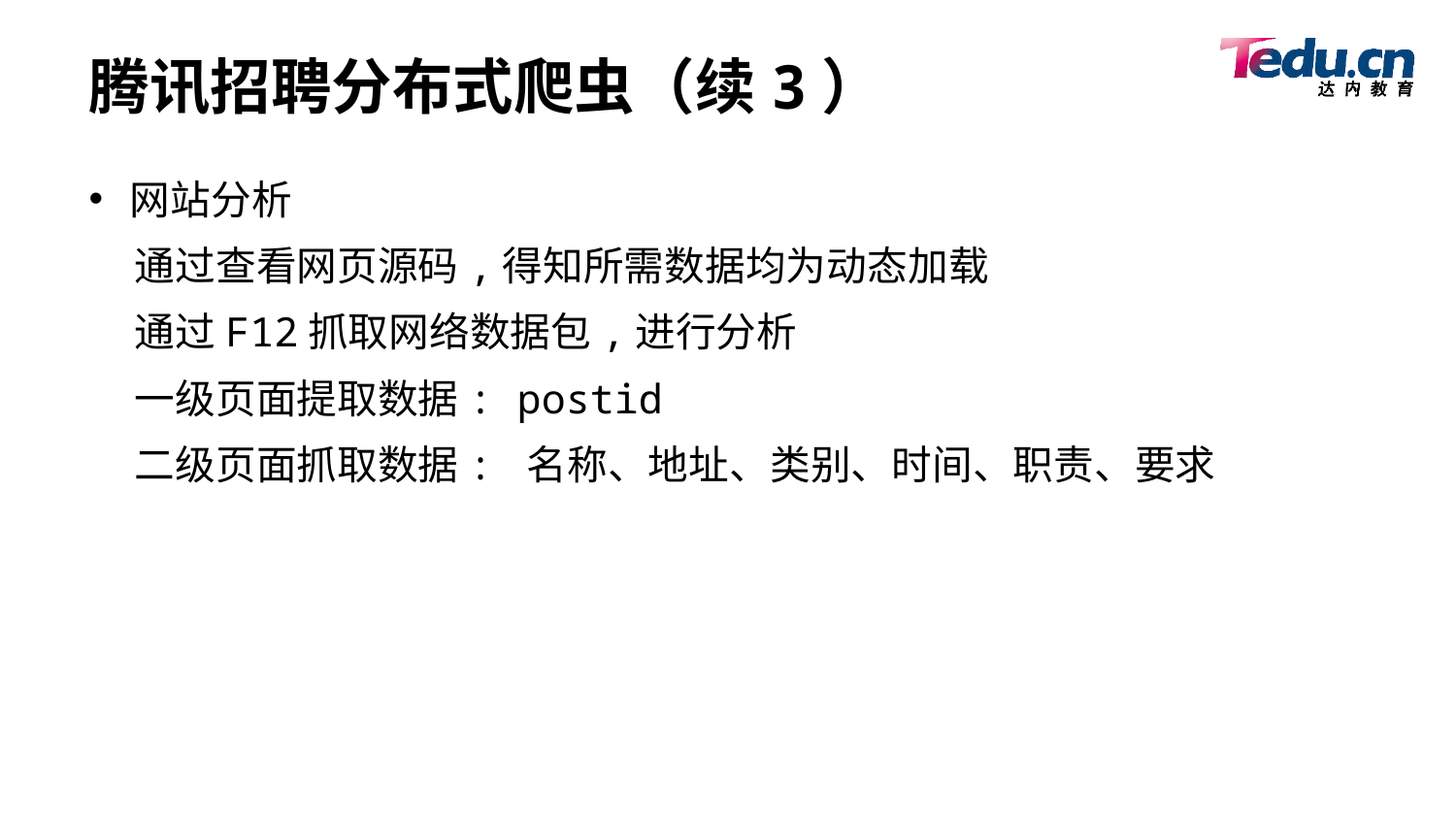

# 腾讯招聘分布式爬虫（续3）
网站分析
    通过查看网页源码,得知所需数据均为动态加载
    通过F12抓取网络数据包,进行分析
    一级页面提取数据: postid
    二级页面抓取数据: 名称、地址、类别、时间、职责、要求